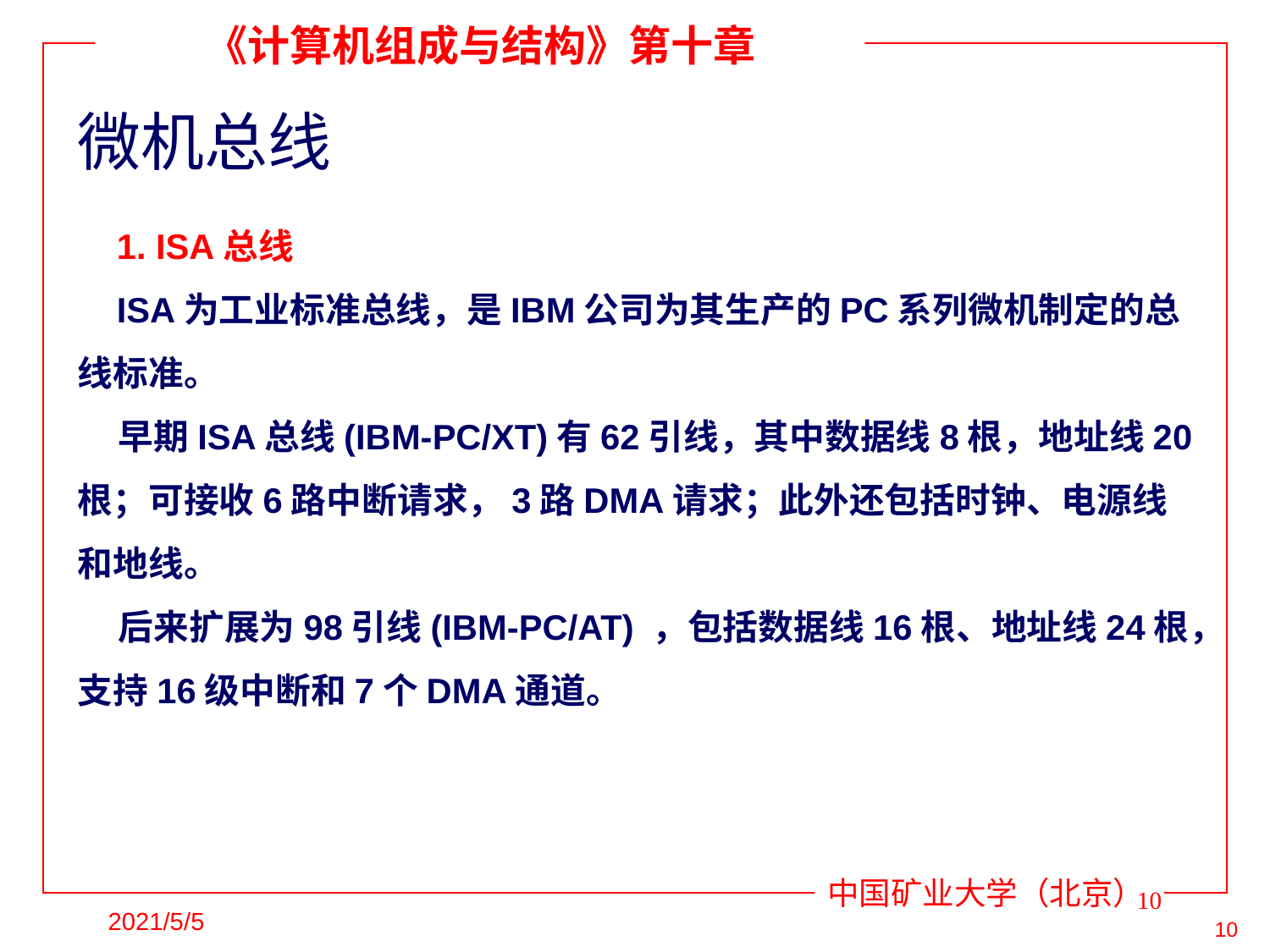

# 微机总线
    1. ISA总线
    ISA为工业标准总线，是IBM公司为其生产的PC系列微机制定的总线标准。
    早期ISA总线(IBM-PC/XT)有62引线，其中数据线8根，地址线20根；可接收6路中断请求，3路DMA请求；此外还包括时钟、电源线和地线。
    后来扩展为98引线(IBM-PC/AT) ，包括数据线16根、地址线24根，支持16级中断和7个DMA通道。
10
2021/5/5